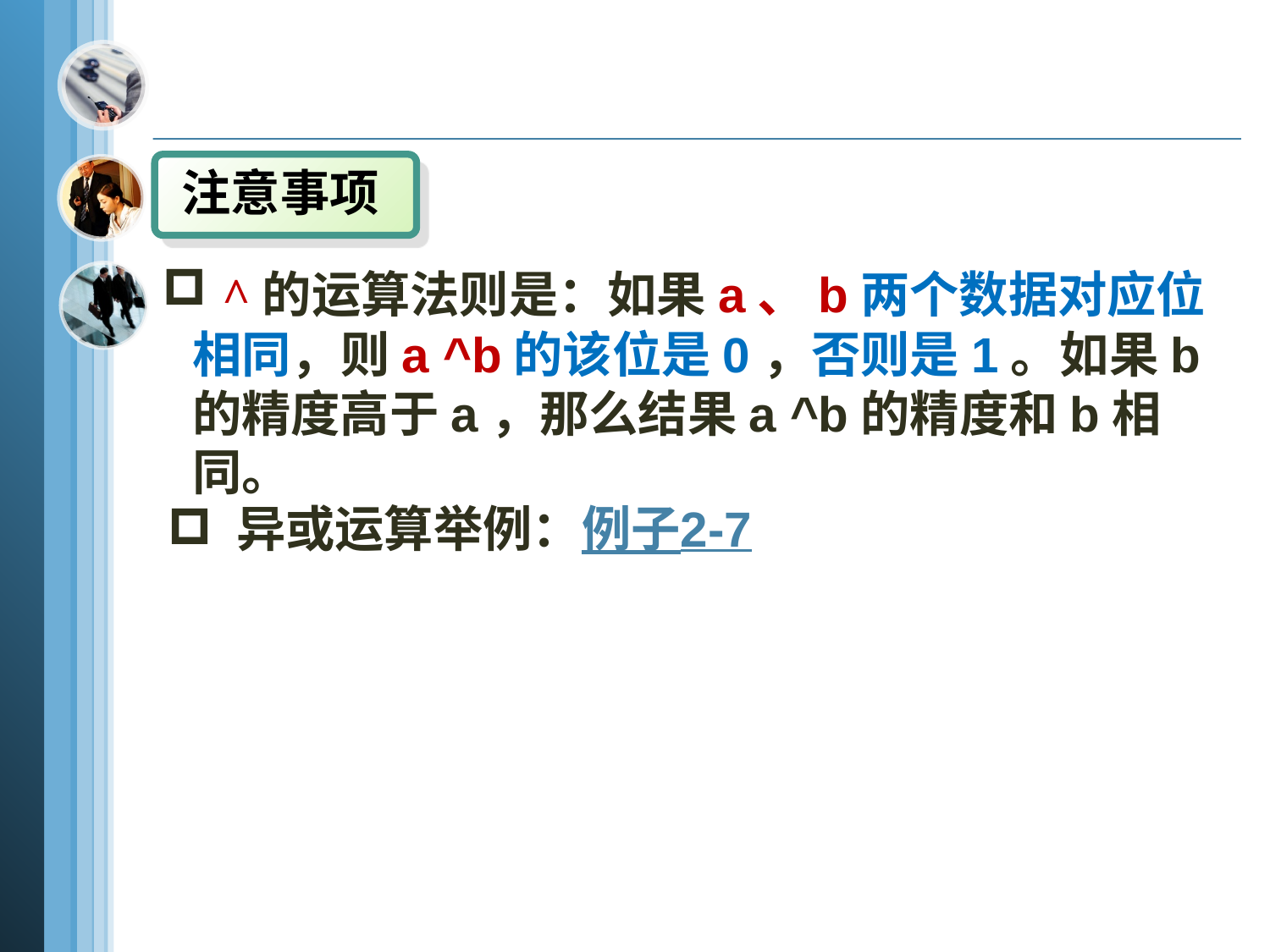

注意事项
 ^的运算法则是：如果a、b两个数据对应位相同，则a ^b的该位是0，否则是1。如果b的精度高于a，那么结果a ^b的精度和b相同。

 异或运算举例：例子2-7